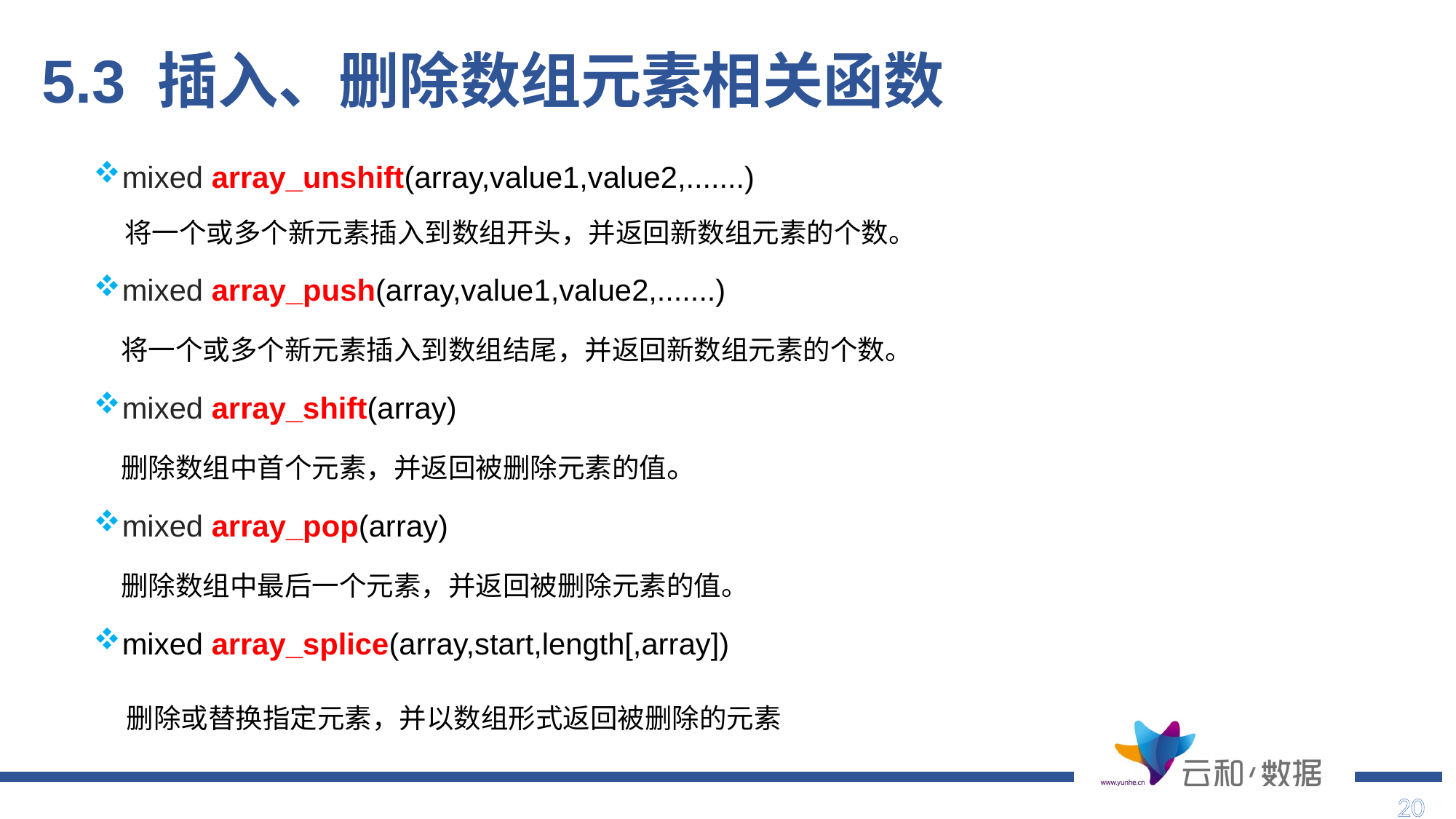

# 5.3 插入、删除数组元素相关函数
mixed array_unshift(array,value1,value2,.......)
    将一个或多个新元素插入到数组开头，并返回新数组元素的个数。
mixed array_push(array,value1,value2,.......)
   将一个或多个新元素插入到数组结尾，并返回新数组元素的个数。
mixed array_shift(array)
   删除数组中首个元素，并返回被删除元素的值。
mixed array_pop(array)
   删除数组中最后一个元素，并返回被删除元素的值。
mixed array_splice(array,start,length[,array])
   删除或替换指定元素，并以数组形式返回被删除的元素